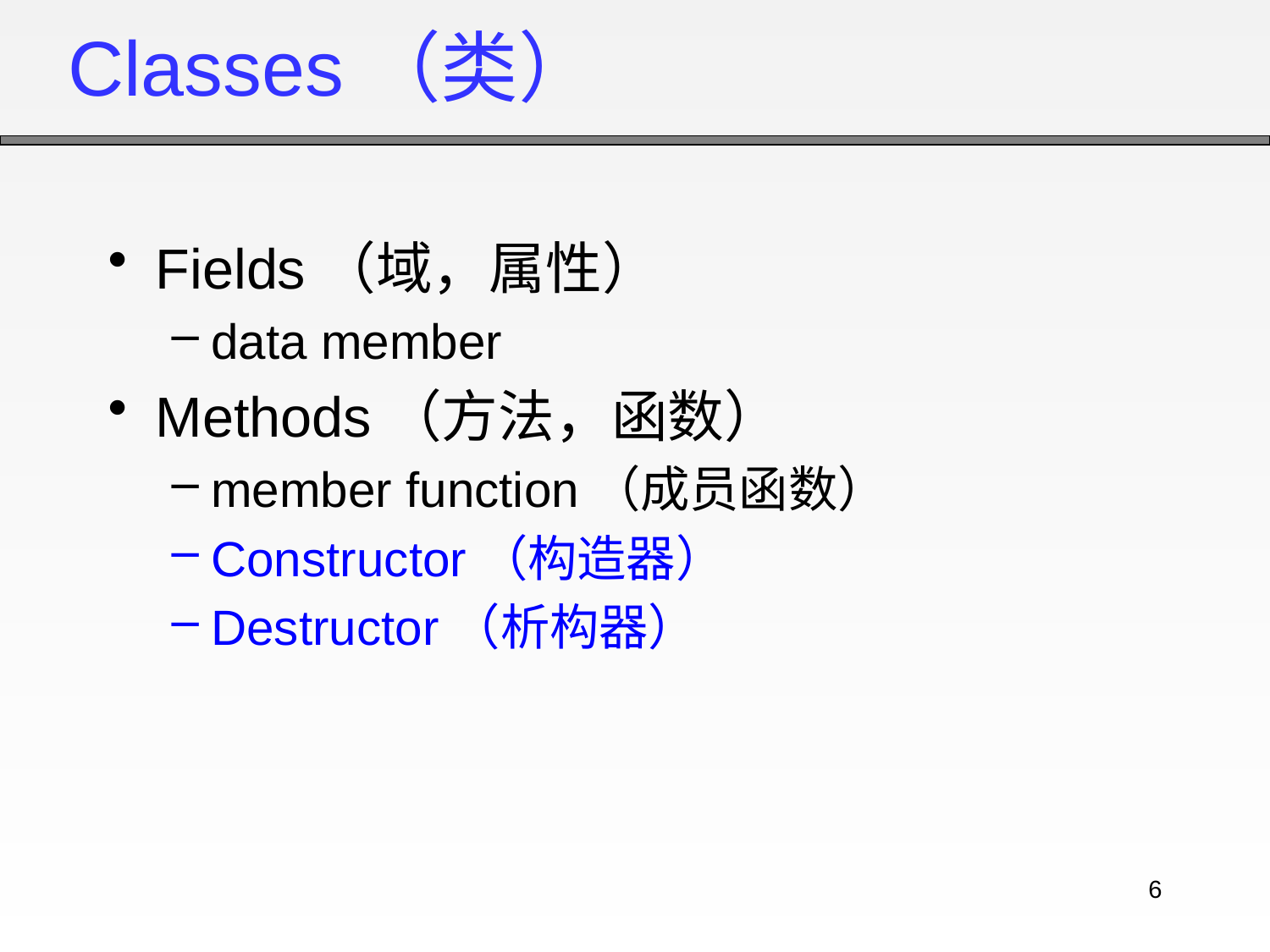

# Classes（类）
Fields（域，属性）
data member
Methods（方法，函数）
member function（成员函数）
Constructor（构造器）
Destructor（析构器）

6